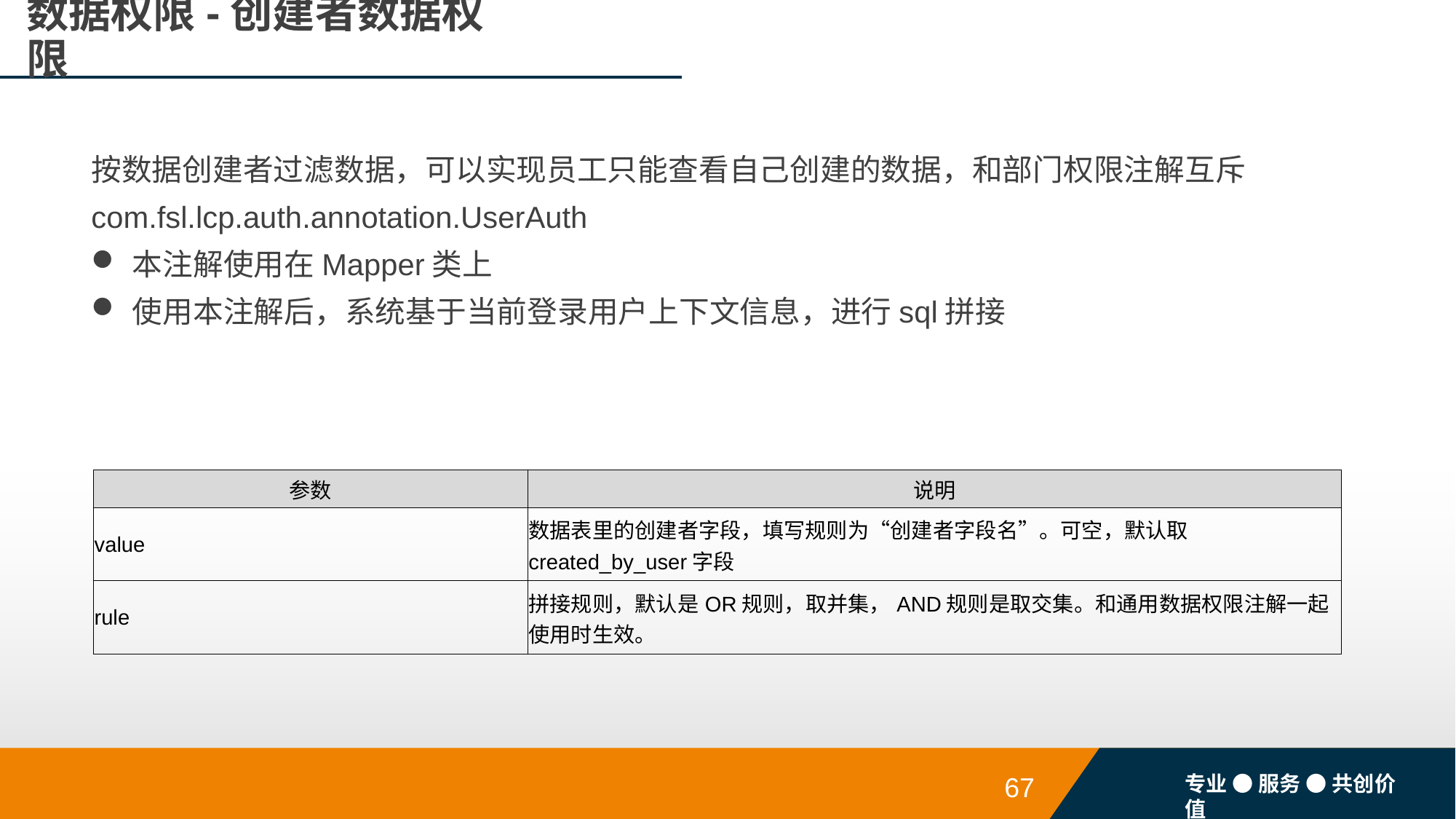

# 数据权限-创建者数据权限
按数据创建者过滤数据，可以实现员工只能查看自己创建的数据，和部门权限注解互斥
com.fsl.lcp.auth.annotation.UserAuth
本注解使用在Mapper类上
使用本注解后，系统基于当前登录用户上下文信息，进行sql拼接
| 参数 | 说明 |
| --- | --- |
| value | 数据表里的创建者字段，填写规则为“创建者字段名”。可空，默认取created\_by\_user字段 |
| rule | 拼接规则，默认是OR规则，取并集，AND规则是取交集。和通用数据权限注解一起使用时生效。 |